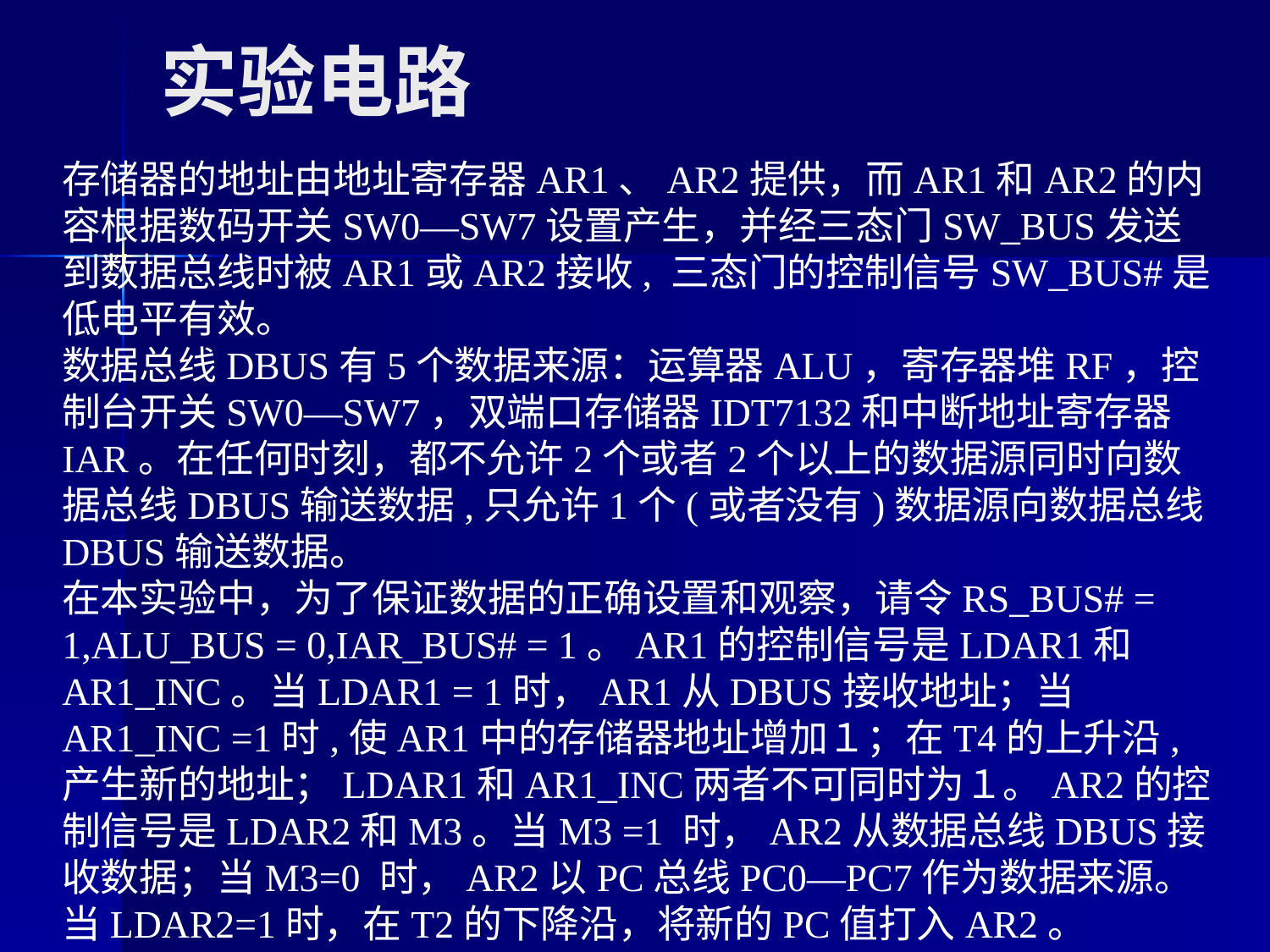

# 实验电路
存储器的地址由地址寄存器AR1、AR2提供，而AR1和AR2的内容根据数码开关SW0—SW7设置产生，并经三态门SW_BUS发送到数据总线时被AR1或AR2接收, 三态门的控制信号SW_BUS#是低电平有效。
数据总线DBUS有5个数据来源：运算器ALU，寄存器堆RF，控制台开关SW0—SW7，双端口存储器IDT7132和中断地址寄存器IAR。在任何时刻，都不允许2个或者2个以上的数据源同时向数据总线DBUS输送数据,只允许1个(或者没有)数据源向数据总线DBUS输送数据。
在本实验中，为了保证数据的正确设置和观察，请令RS_BUS# = 1,ALU_BUS = 0,IAR_BUS# = 1。AR1的控制信号是LDAR1和AR1_INC。当LDAR1 = 1时，AR1从DBUS接收地址；当AR1_INC =1时,使AR1中的存储器地址增加１；在T4的上升沿,产生新的地址；LDAR1和AR1_INC两者不可同时为１。AR2的控制信号是LDAR2和M3。当M3 =1 时，AR2从数据总线DBUS接收数据；当M3=0 时，AR2以PC总线PC0—PC7作为数据来源。当LDAR2=1时，在T2的下降沿，将新的PC值打入AR2。